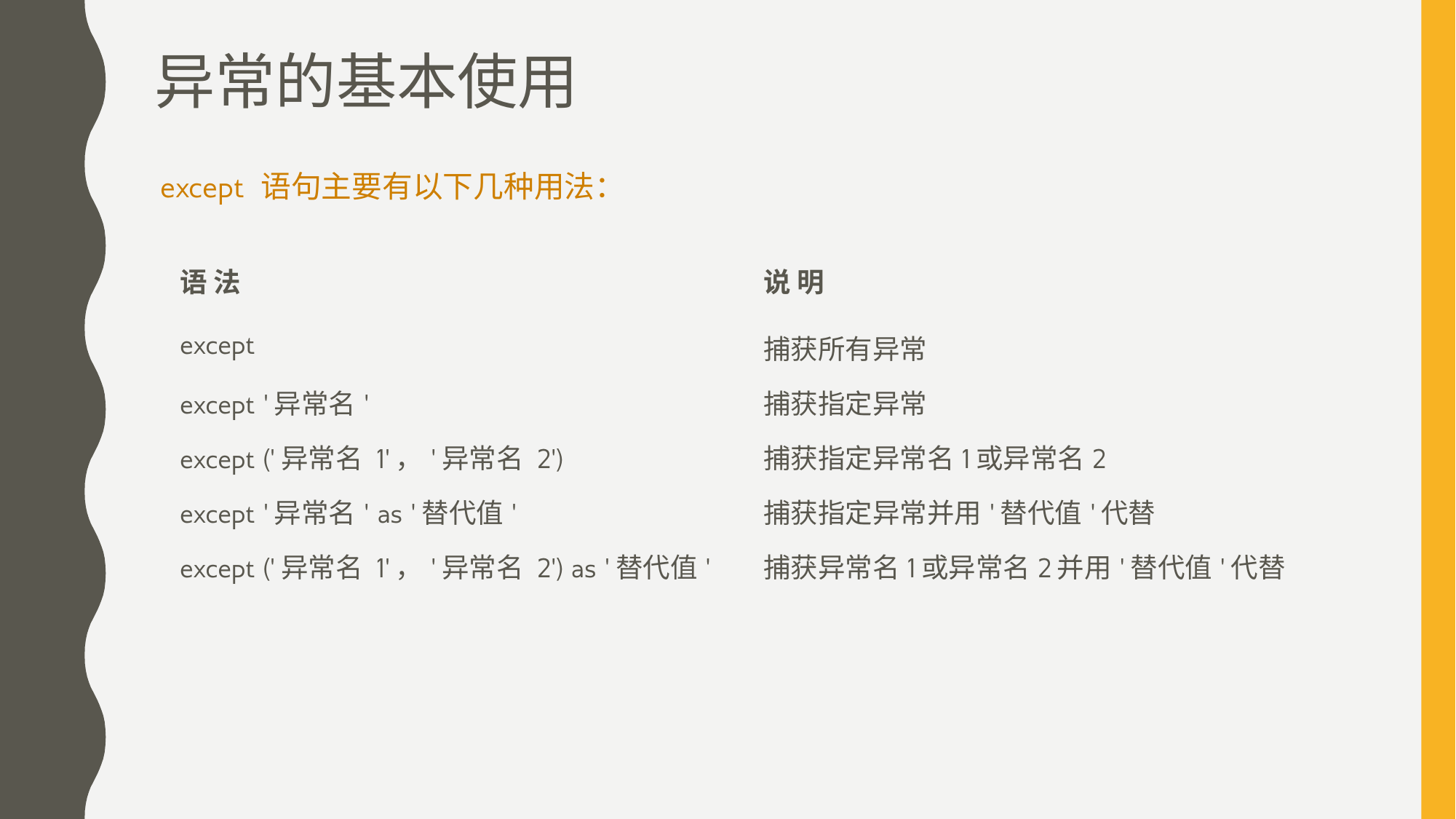

# 异常的基本使用
except 语句主要有以下几种用法：

| 语 法 | 说 明 |
| --- | --- |
| except | 捕获所有异常 |
| except '异常名' | 捕获指定异常 |
| except ('异常名 1'，'异常名 2') | 捕获指定异常名1或异常名2 |
| except '异常名' as '替代值' | 捕获指定异常并用'替代值'代替 |
| except ('异常名 1'，'异常名 2') as '替代值' | 捕获异常名1或异常名2并用'替代值'代替 |